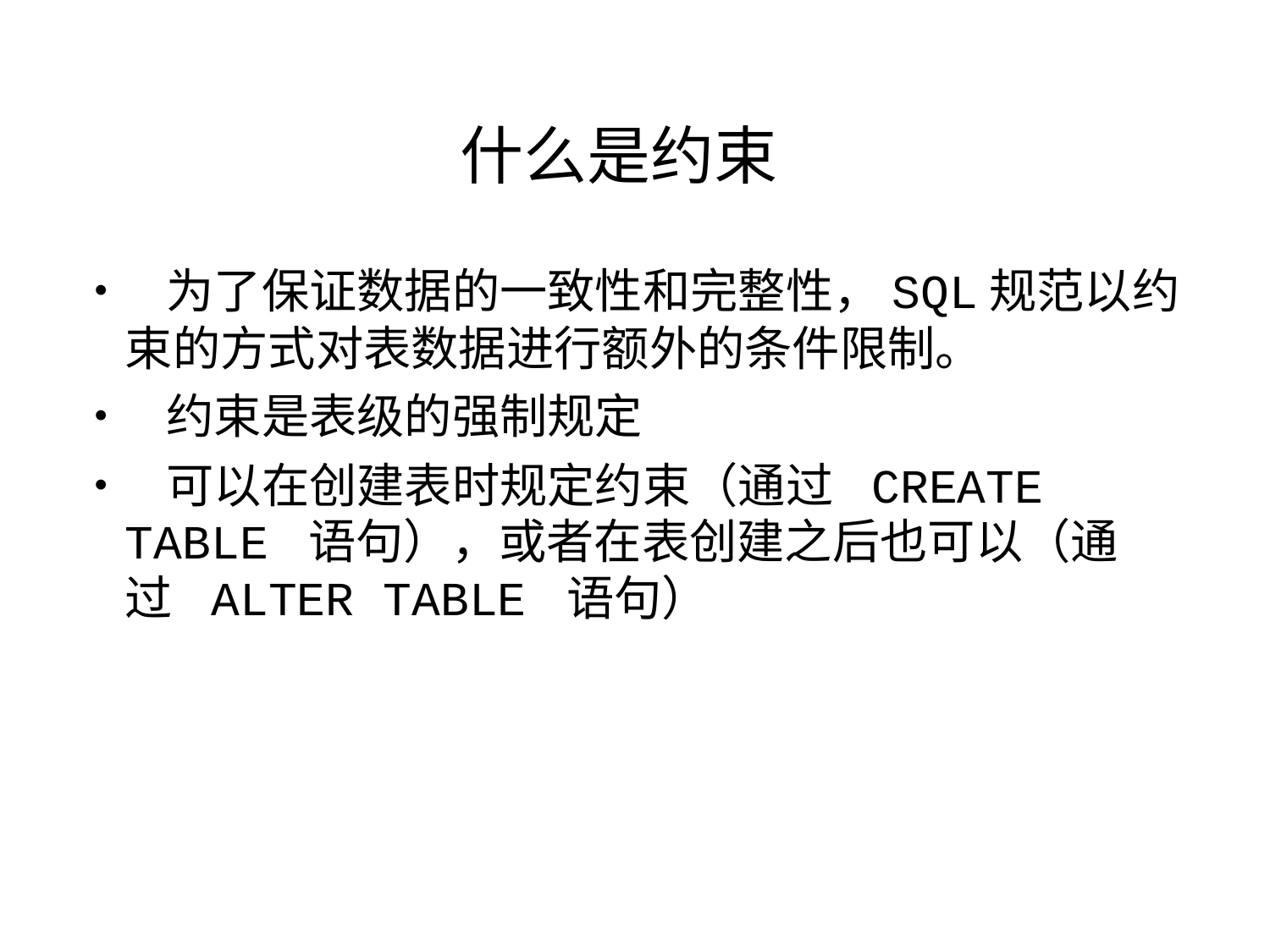

什么是约束
• 为了保证数据的一致性和完整性，SQL规范以约
束的方式对表数据进行额外的条件限制。
• 约束是表级的强制规定
• 可以在创建表时规定约束（通过 CREATE
TABLE 语句），或者在表创建之后也可以（通
过 ALTER TABLE 语句）